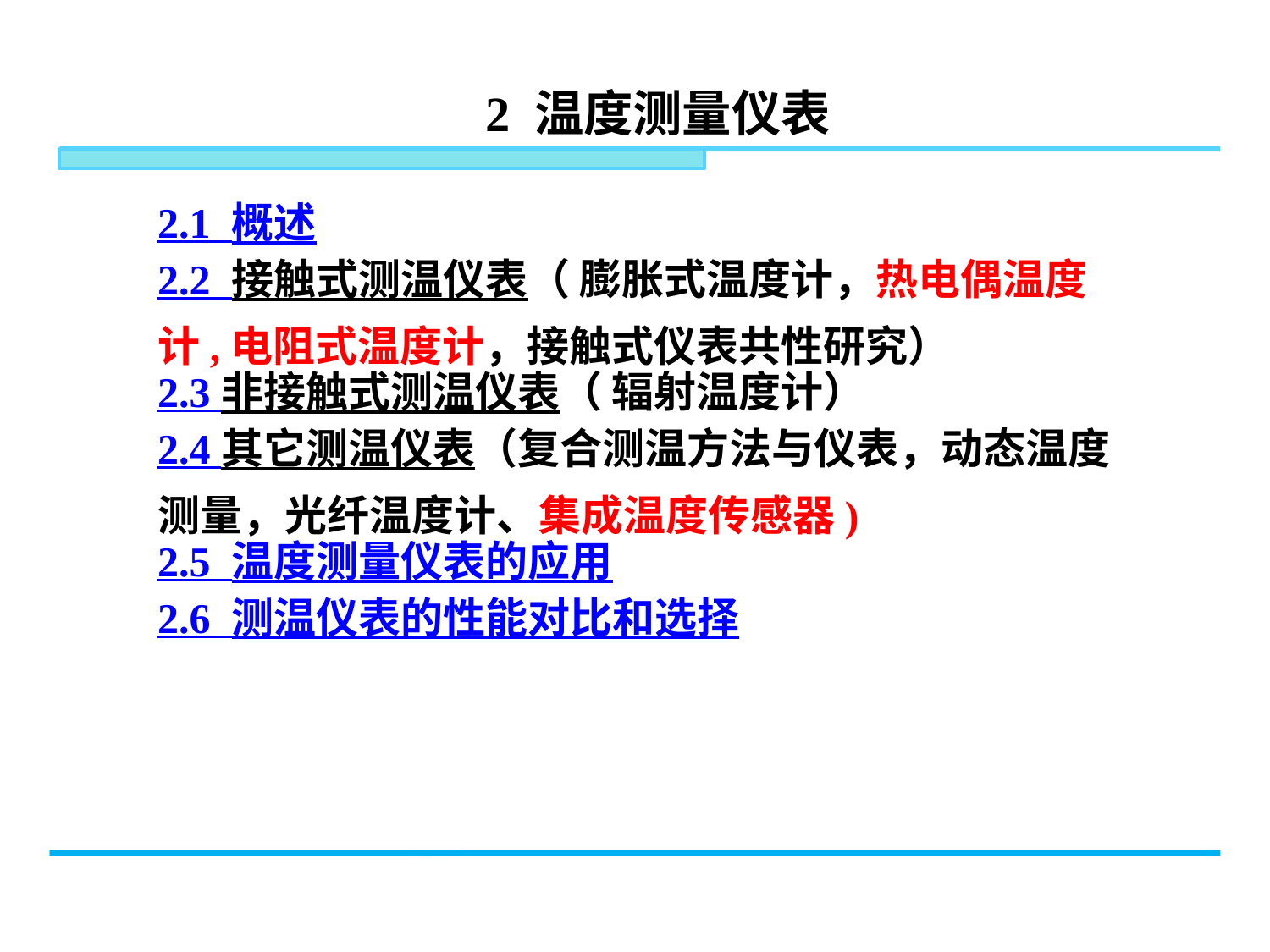

2 温度测量仪表

2.1  概述
2.2  接触式测温仪表（ 膨胀式温度计，热电偶温度计,电阻式温度计，接触式仪表共性研究）
2.3 非接触式测温仪表（ 辐射温度计）
2.4 其它测温仪表（复合测温方法与仪表，动态温度测量，光纤温度计、集成温度传感器)
2.5  温度测量仪表的应用
2.6  测温仪表的性能对比和选择